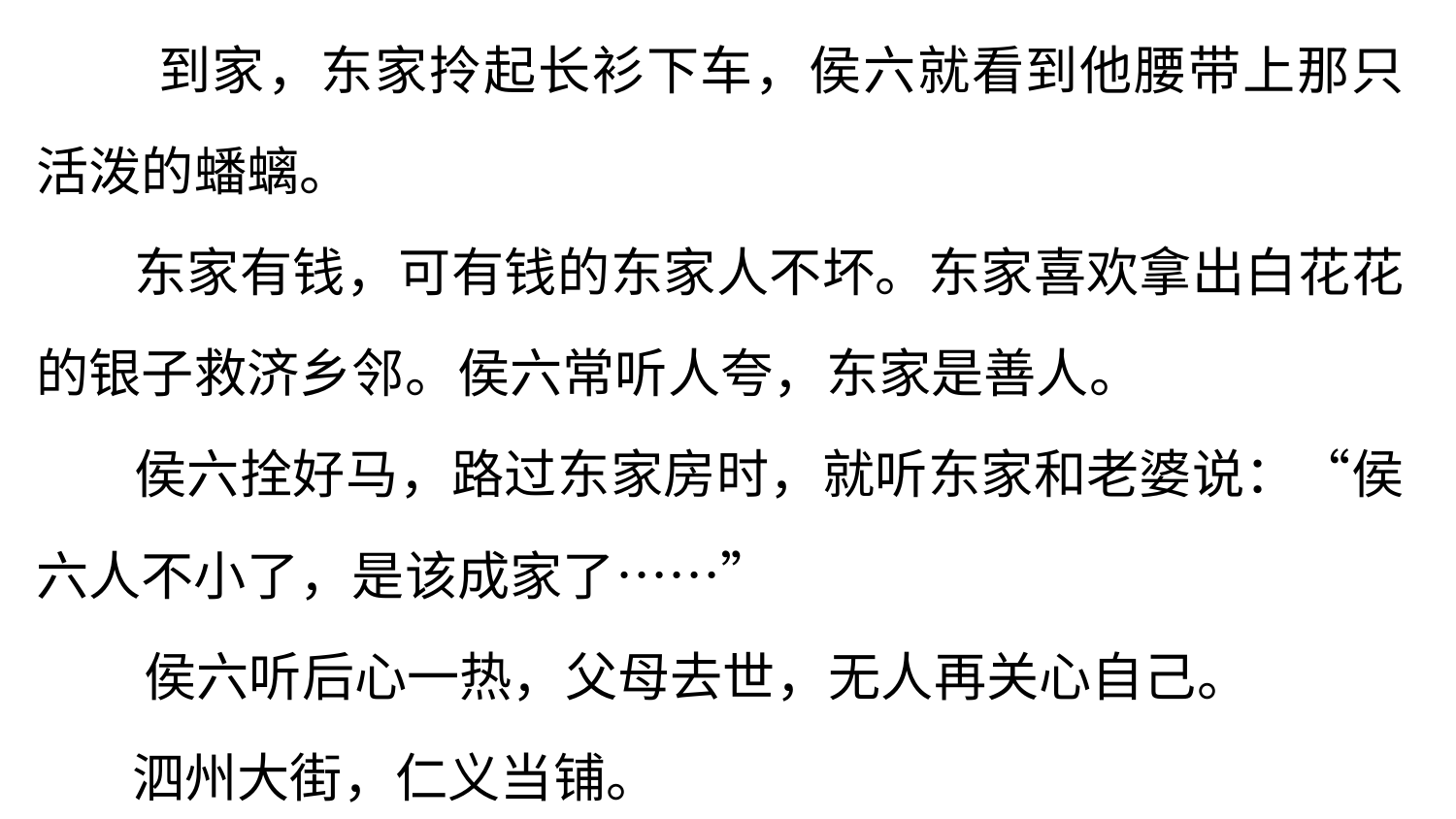

到家，东家拎起长衫下车，侯六就看到他腰带上那只活泼的蟠螭。
       东家有钱，可有钱的东家人不坏。东家喜欢拿出白花花的银子救济乡邻。侯六常听人夸，东家是善人。
       侯六拴好马，路过东家房时，就听东家和老婆说：“侯六人不小了，是该成家了……”
        侯六听后心一热，父母去世，无人再关心自己。
       泗州大街，仁义当铺。